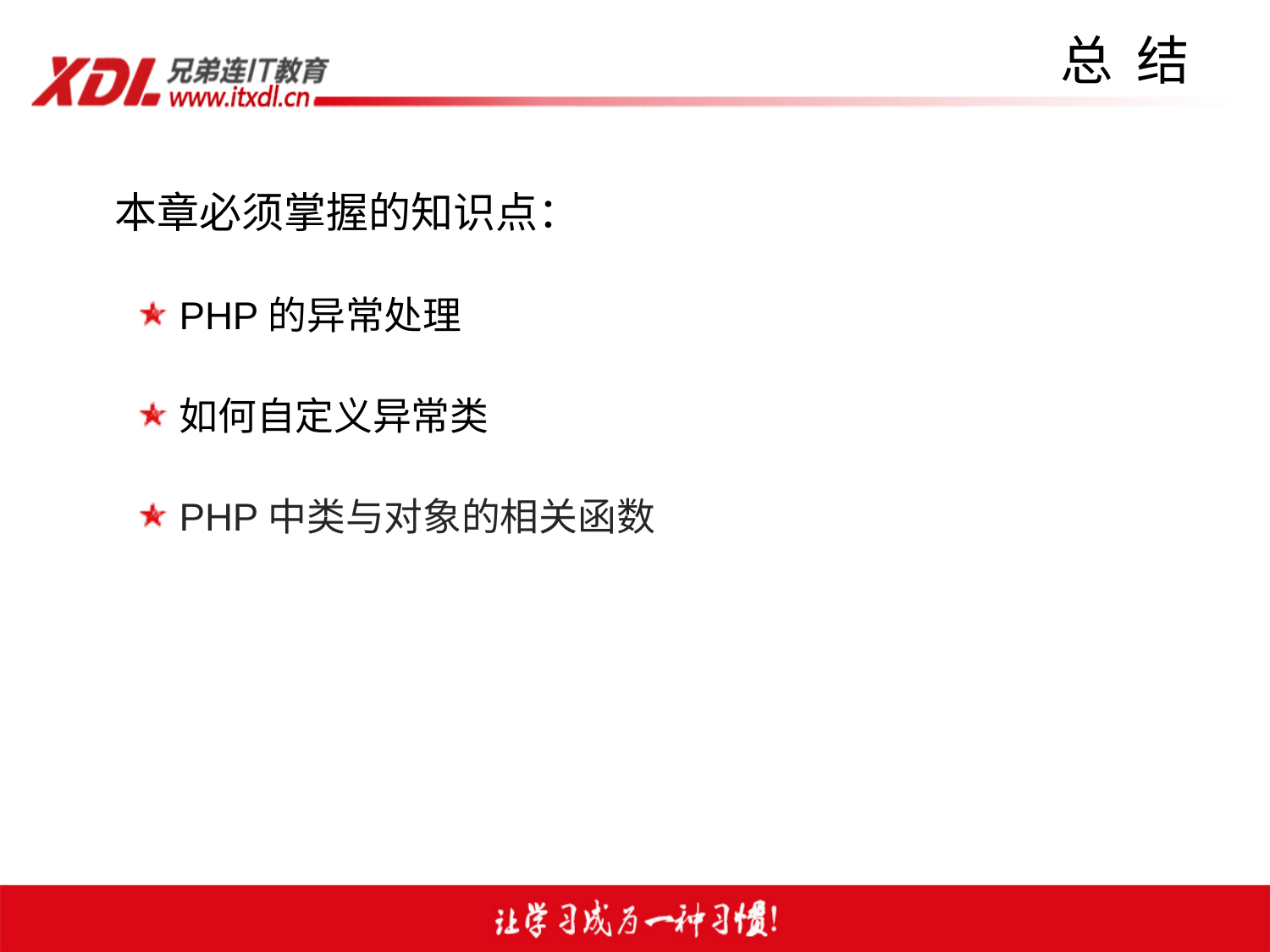

# 总  结
   本章必须掌握的知识点：
PHP的异常处理
如何自定义异常类
PHP中类与对象的相关函数